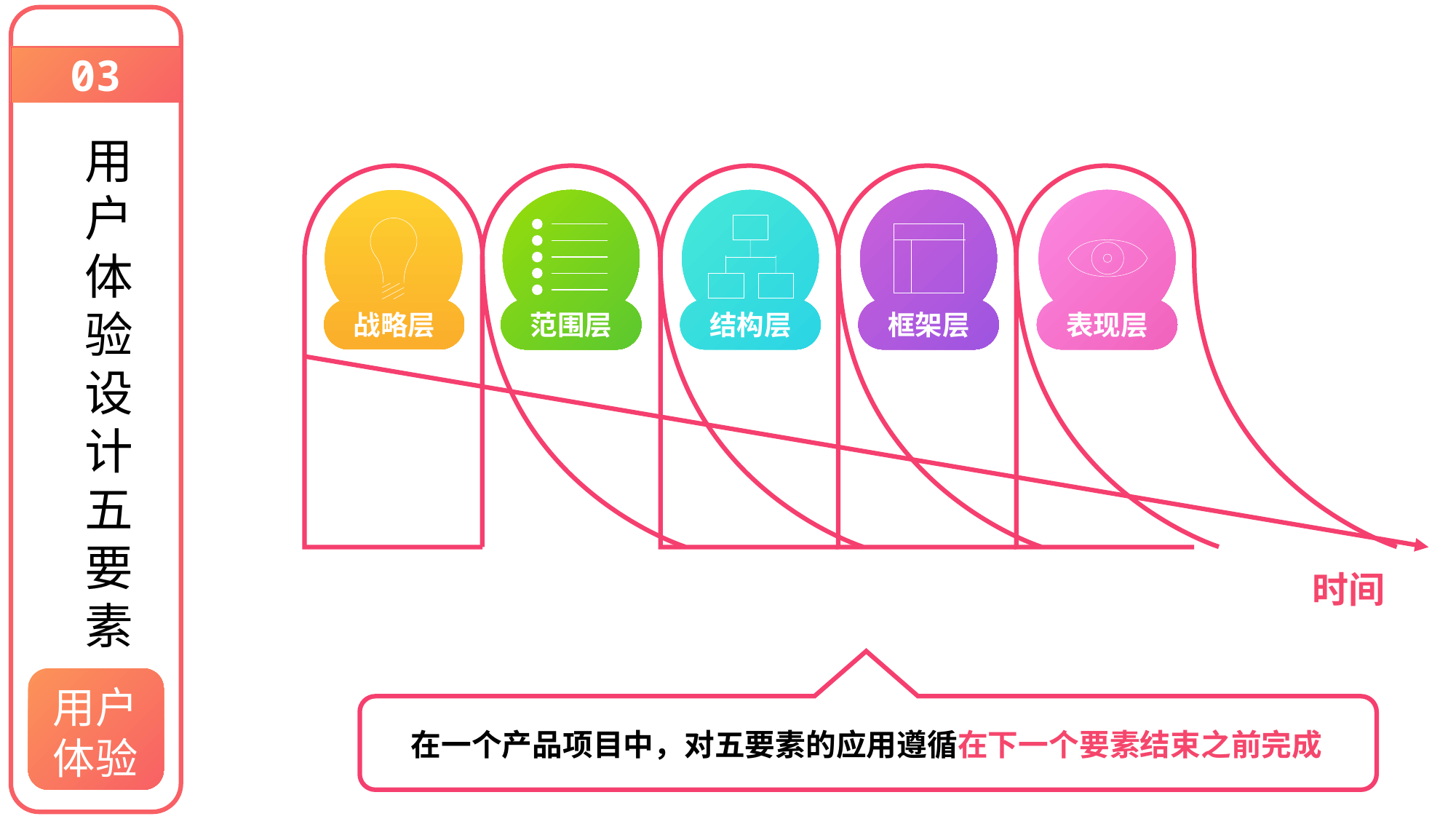

03
用户体验设计五要素

战略层
范围层
结构层
框架层
表现层
时间

在一个产品项目中，对五要素的应用遵循在下一个要素结束之前完成

用户体验